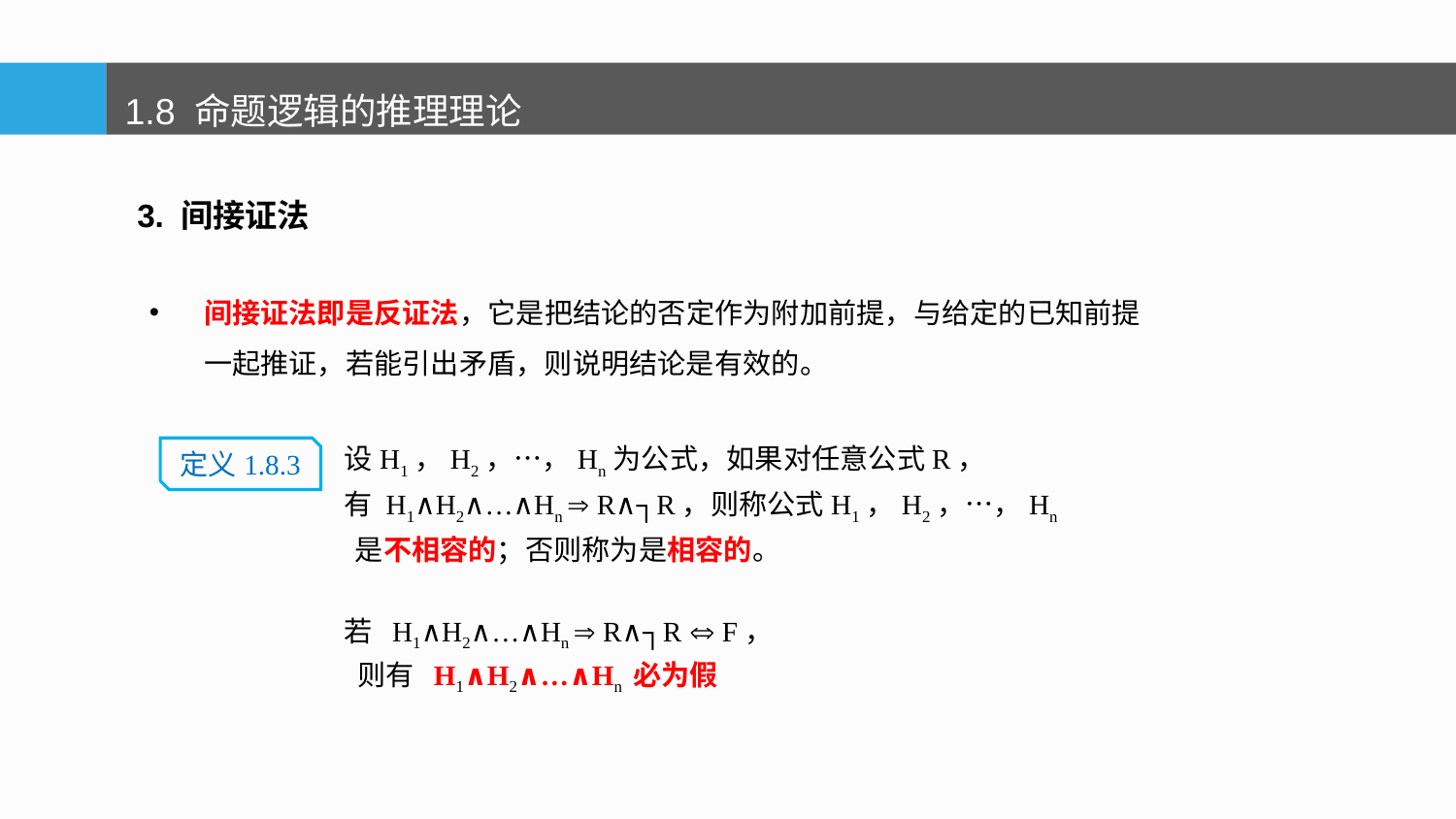

1.8 命题逻辑的推理理论

3. 间接证法
间接证法即是反证法，它是把结论的否定作为附加前提，与给定的已知前提一起推证，若能引出矛盾，则说明结论是有效的。

设H1，H2，…，Hn为公式，如果对任意公式R，
有 H1∧H2∧…∧Hn ⇒ R∧┐R，则称公式H1，H2，…，Hn
 是不相容的；否则称为是相容的。
定义1.8.3
若  H1∧H2∧…∧Hn ⇒ R∧┐R ⇔ F，
 则有  H1∧H2∧…∧Hn 必为假